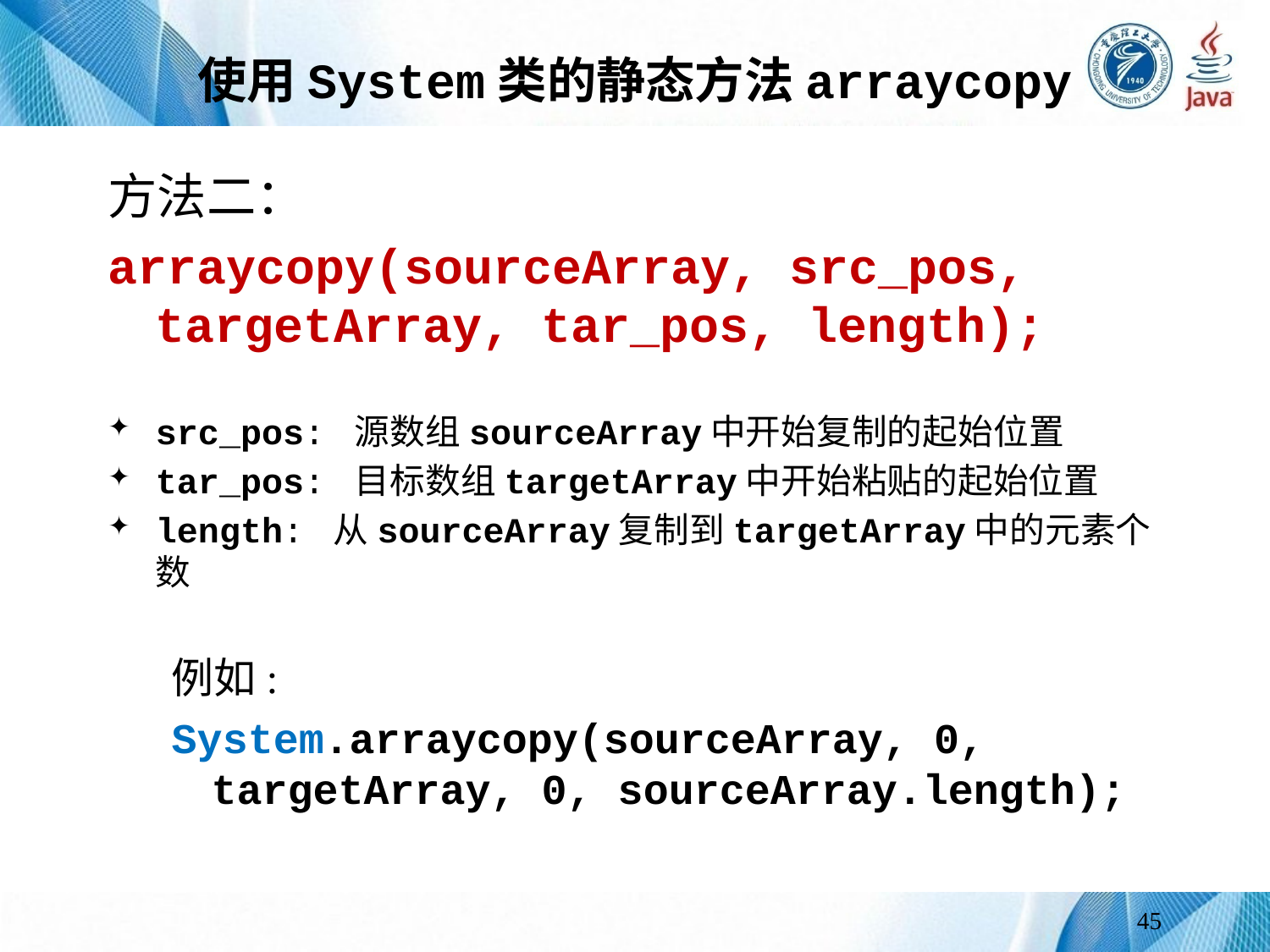

# 使用System类的静态方法arraycopy
方法二：
arraycopy(sourceArray, src_pos, targetArray, tar_pos, length);

src_pos: 源数组sourceArray中开始复制的起始位置
tar_pos: 目标数组targetArray中开始粘贴的起始位置
length: 从sourceArray复制到targetArray中的元素个数

例如:
System.arraycopy(sourceArray, 0, targetArray, 0, sourceArray.length);
45